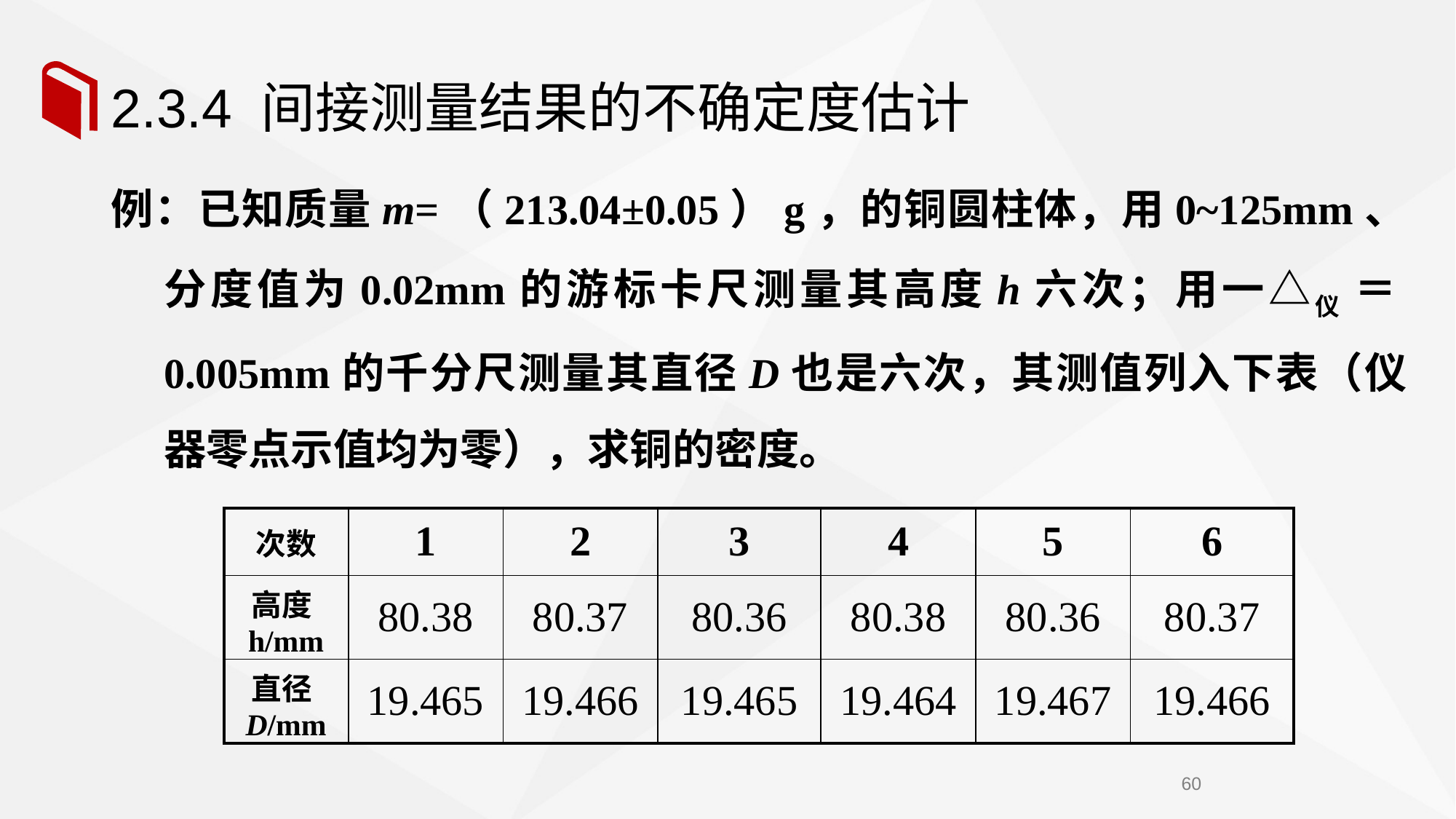

# 2.3.4 间接测量结果的不确定度估计
例：已知质量m=（213.04±0.05）g，的铜圆柱体，用0~125mm、分度值为0.02mm的游标卡尺测量其高度h六次；用一△仪 ＝0.005mm的千分尺测量其直径D也是六次，其测值列入下表（仪器零点示值均为零），求铜的密度。
| 次数 | 1 | 2 | 3 | 4 | 5 | 6 |
| --- | --- | --- | --- | --- | --- | --- |
| 高度h/mm | 80.38 | 80.37 | 80.36 | 80.38 | 80.36 | 80.37 |
| 直径D/mm | 19.465 | 19.466 | 19.465 | 19.464 | 19.467 | 19.466 |
60